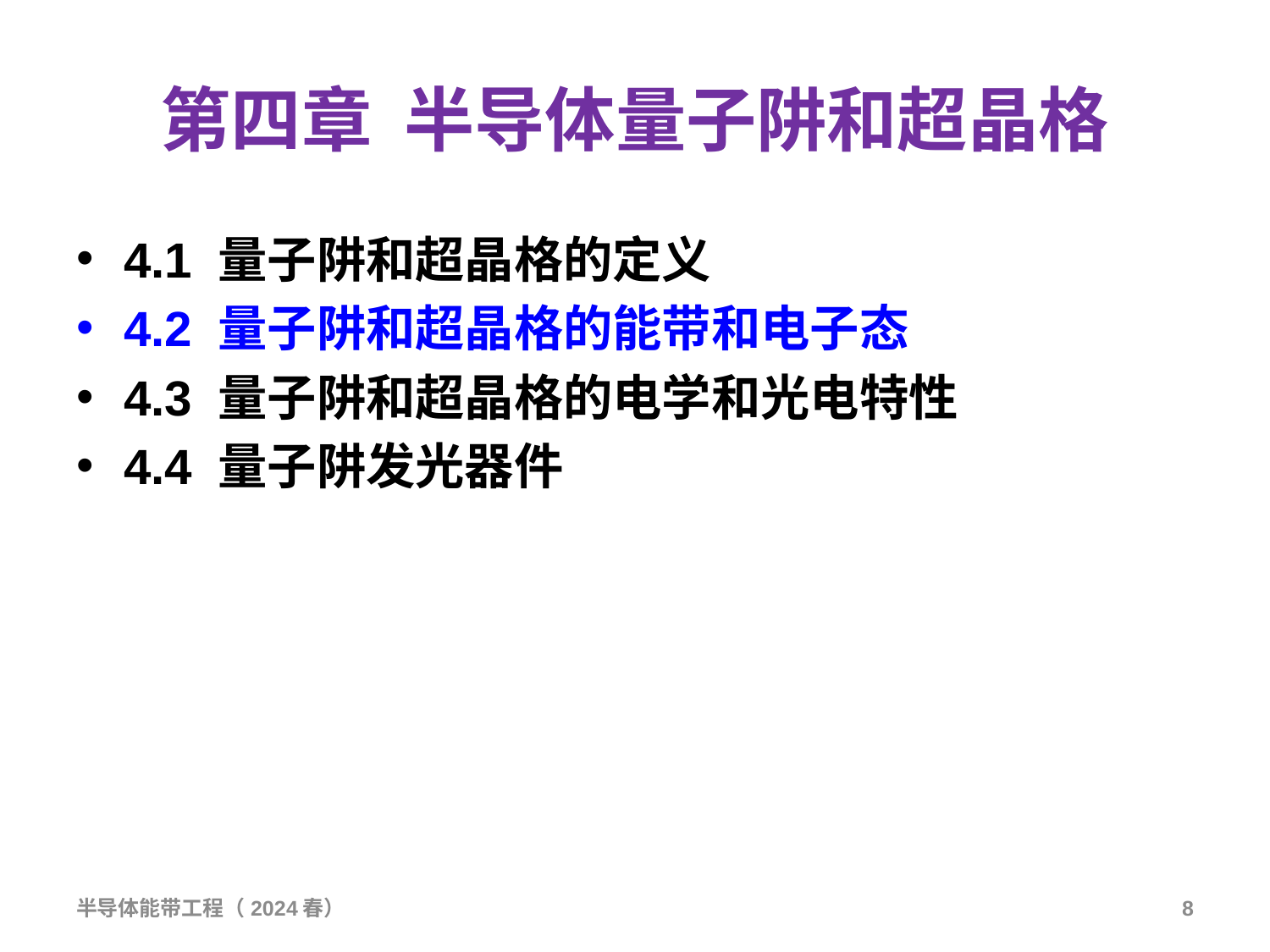

# 第四章  半导体量子阱和超晶格
4.1 量子阱和超晶格的定义
4.2 量子阱和超晶格的能带和电子态
4.3 量子阱和超晶格的电学和光电特性
4.4 量子阱发光器件
半导体能带工程（2024春）
8